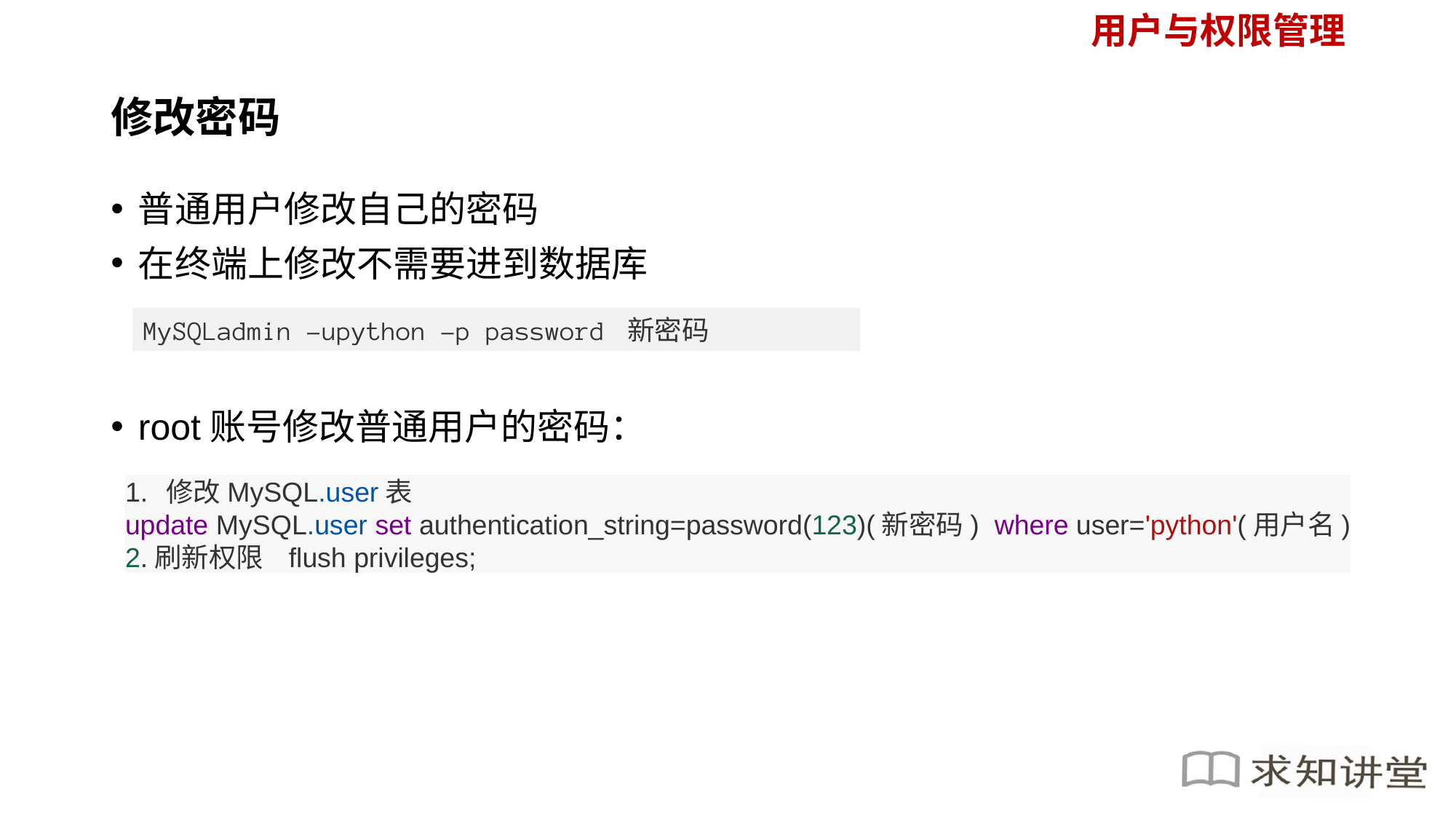

用户与权限管理
# 修改密码
普通用户修改自己的密码
在终端上修改不需要进到数据库

root账号修改普通用户的密码：
MySQLadmin -upython -p password 新密码
修改MySQL.user表
update MySQL.user set authentication_string=password(123)(新密码)  where user='python'(用户名)
2.刷新权限   flush privileges;